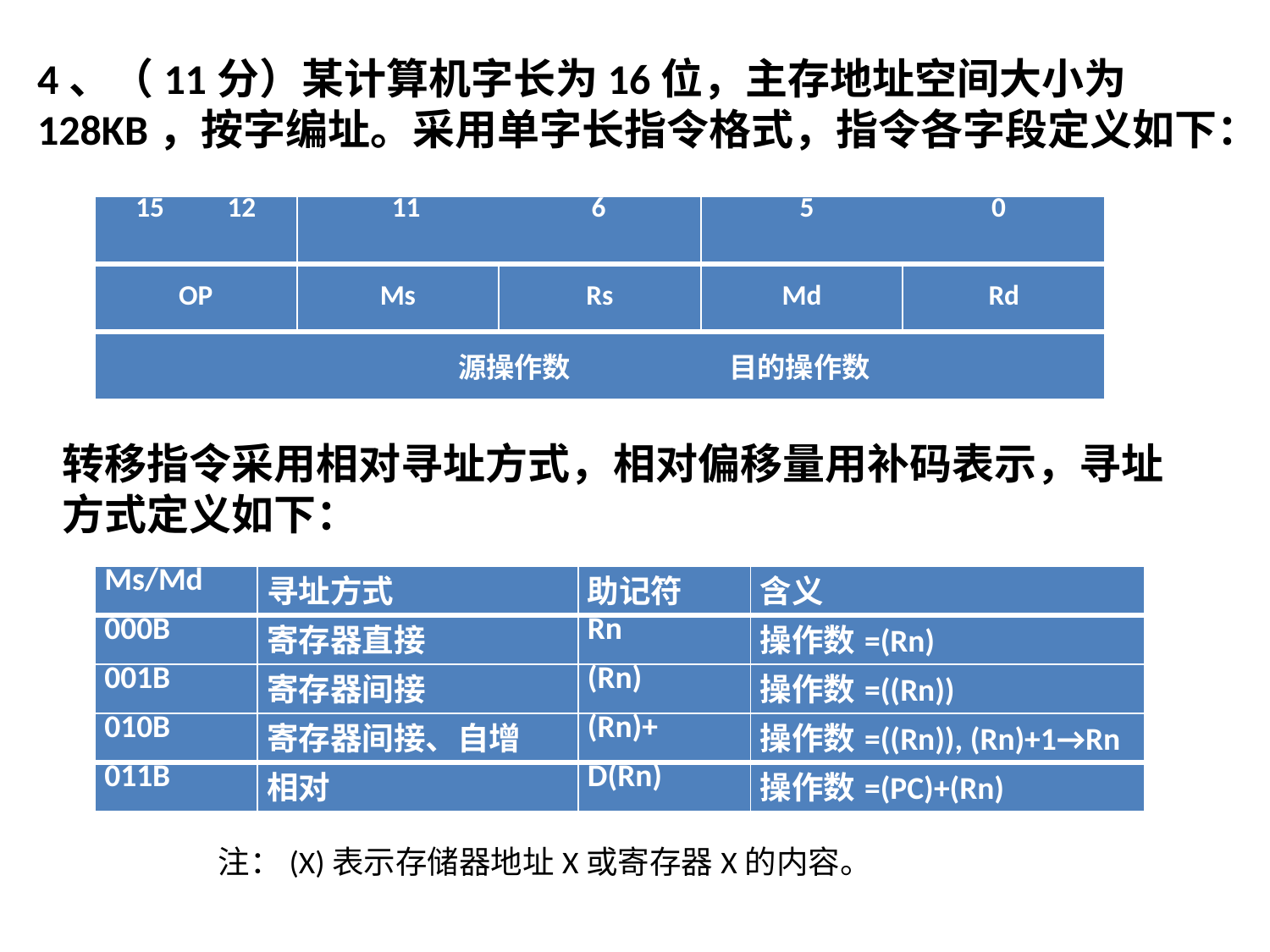

4、（11分）某计算机字长为16位，主存地址空间大小为128KB，按字编址。采用单字长指令格式，指令各字段定义如下：

| 15 12 | 11 6 |  | 5 0 |  |
| --- | --- | --- | --- | --- |
| OP | Ms | Rs | Md | Rd |
| 源操作数 目的操作数 |  |  |  |  |
转移指令采用相对寻址方式，相对偏移量用补码表示，寻址方式定义如下：
| Ms/Md | 寻址方式 | 助记符 | 含义 |
| --- | --- | --- | --- |
| 000B | 寄存器直接 | Rn | 操作数=(Rn) |
| 001B | 寄存器间接 | (Rn) | 操作数=((Rn)) |
| 010B | 寄存器间接、自增 | (Rn)+ | 操作数=((Rn)), (Rn)+1→Rn |
| 011B | 相对 | D(Rn) | 操作数=(PC)+(Rn) |
注：(X)表示存储器地址X或寄存器X的内容。